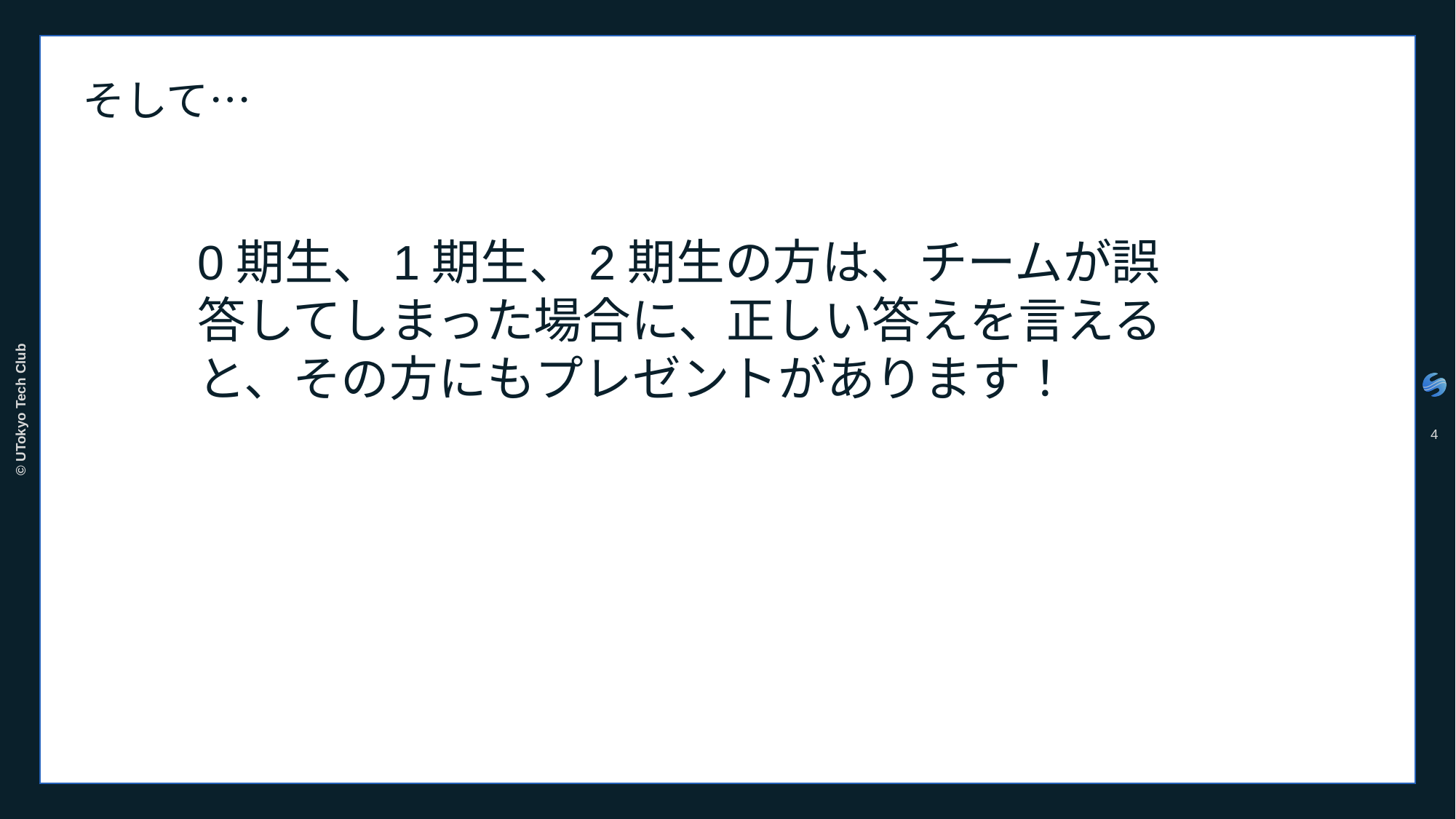

そして…
0期生、1期生、2期生の方は、チームが誤答してしまった場合に、正しい答えを言えると、その方にもプレゼントがあります！
#